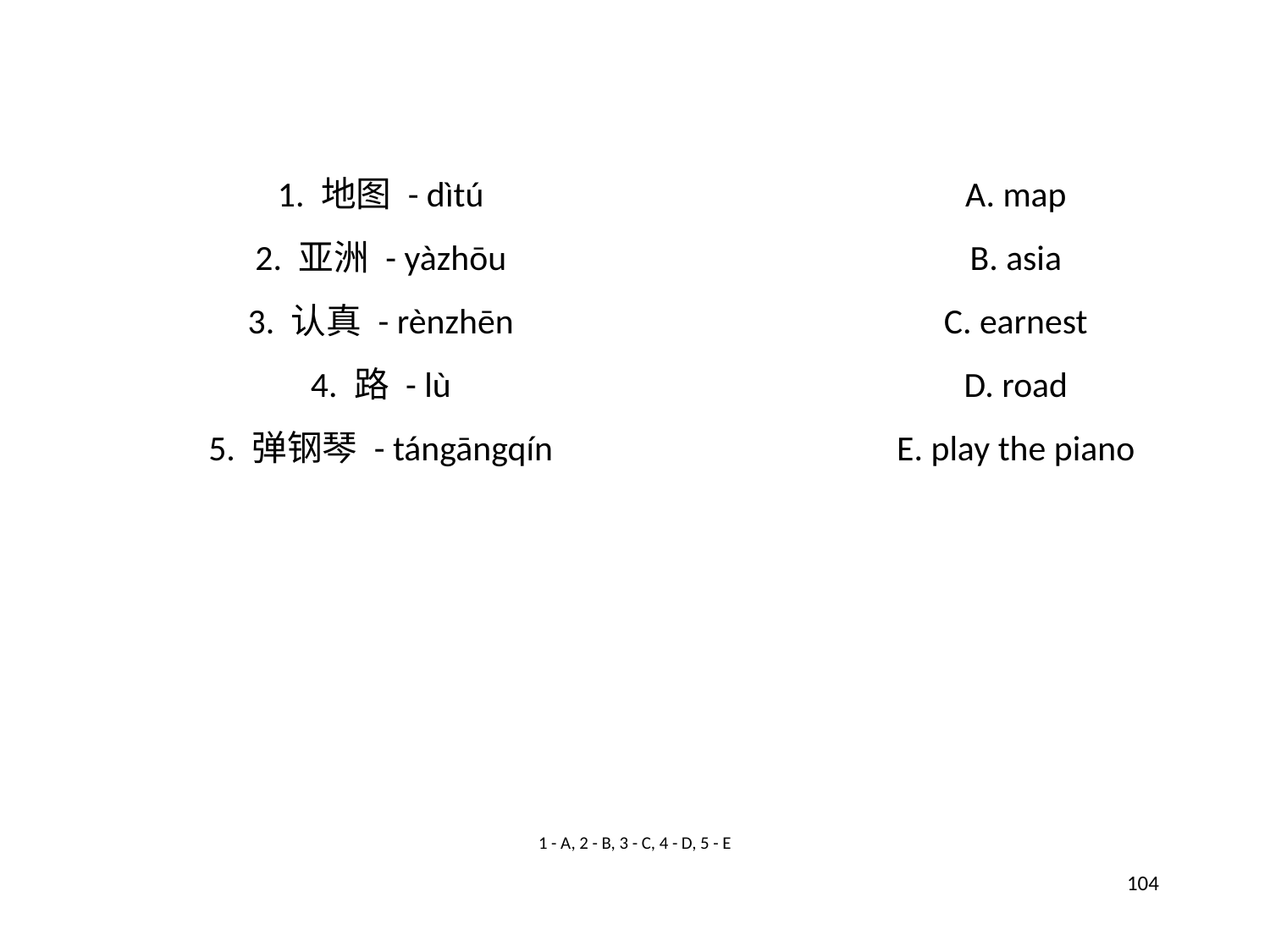

1. 地图 - dìtú

A. map

2. 亚洲 - yàzhōu

B. asia

3. 认真 - rènzhēn

C. earnest

4. 路 - lù

D. road

5. 弹钢琴 - tángāngqín

E. play the piano
1 - A, 2 - B, 3 - C, 4 - D, 5 - E

104